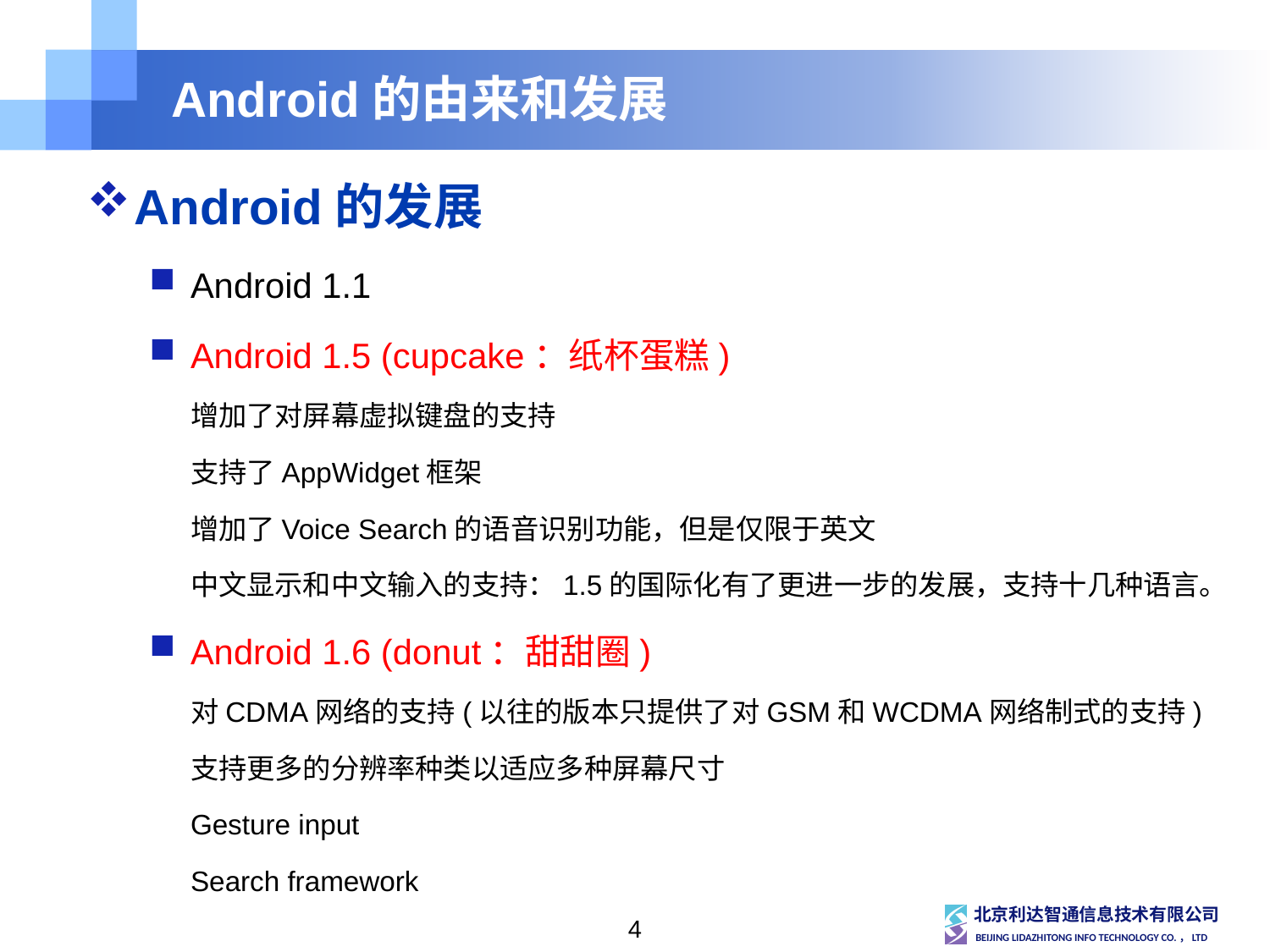

# Android的由来和发展
Android的发展
Android 1.1
Android 1.5 (cupcake：纸杯蛋糕)
	增加了对屏幕虚拟键盘的支持
	支持了AppWidget框架
	增加了Voice Search的语音识别功能，但是仅限于英文
	中文显示和中文输入的支持：1.5的国际化有了更进一步的发展，支持十几种语言。
Android 1.6 (donut：甜甜圈)
	对CDMA网络的支持(以往的版本只提供了对GSM和WCDMA网络制式的支持)
	支持更多的分辨率种类以适应多种屏幕尺寸
	Gesture input
	Search framework
4